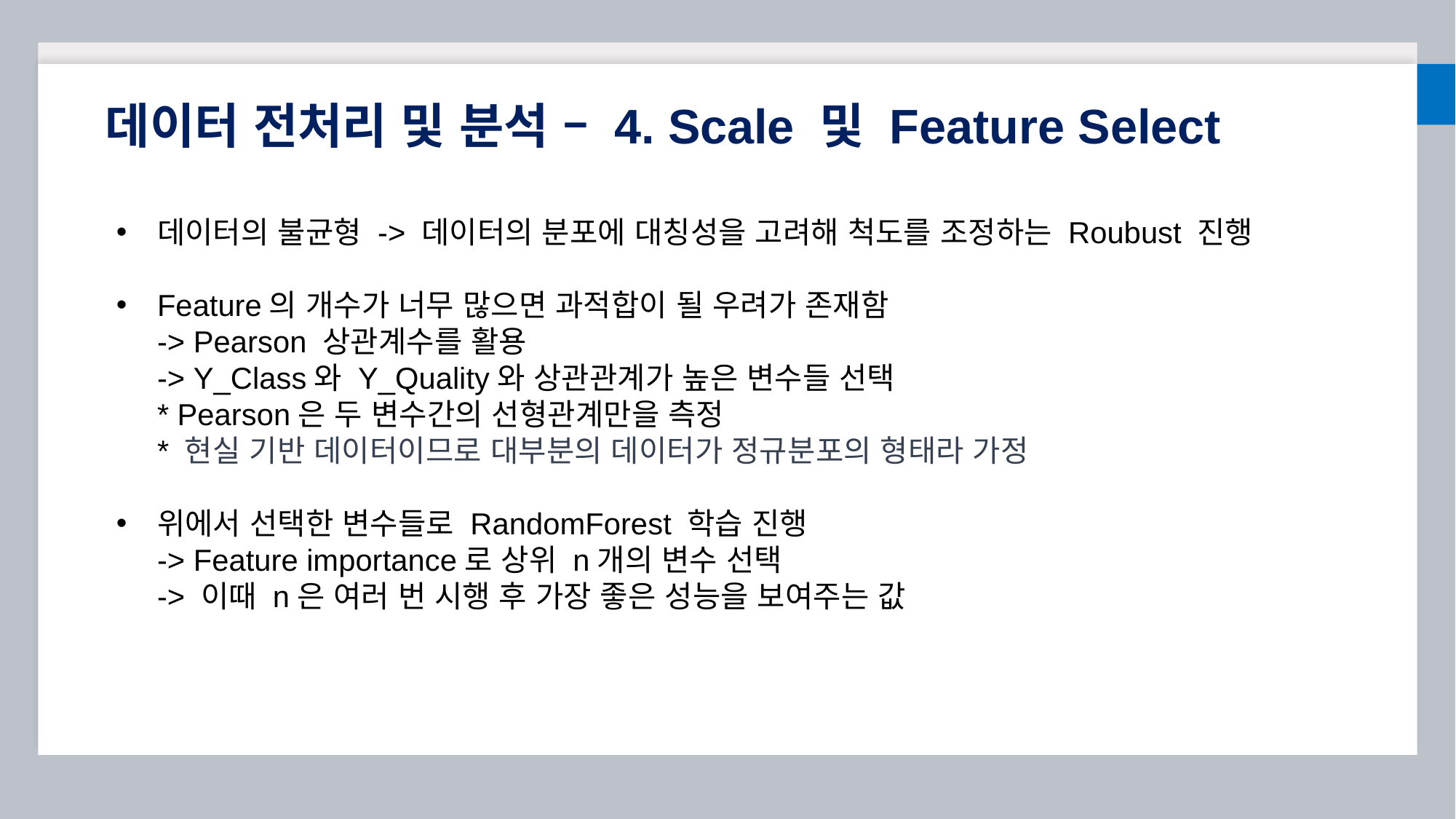

데이터 전처리 및 분석 – 4. Scale 및 Feature Select
데이터의 불균형 -> 데이터의 분포에 대칭성을 고려해 척도를 조정하는 Roubust 진행

Feature의 개수가 너무 많으면 과적합이 될 우려가 존재함
-> Pearson 상관계수를 활용
-> Y_Class와 Y_Quality와 상관관계가 높은 변수들 선택
* Pearson은 두 변수간의 선형관계만을 측정
* 현실 기반 데이터이므로 대부분의 데이터가 정규분포의 형태라 가정
위에서 선택한 변수들로 RandomForest 학습 진행
-> Feature importance로 상위 n개의 변수 선택
-> 이때 n은 여러 번 시행 후 가장 좋은 성능을 보여주는 값